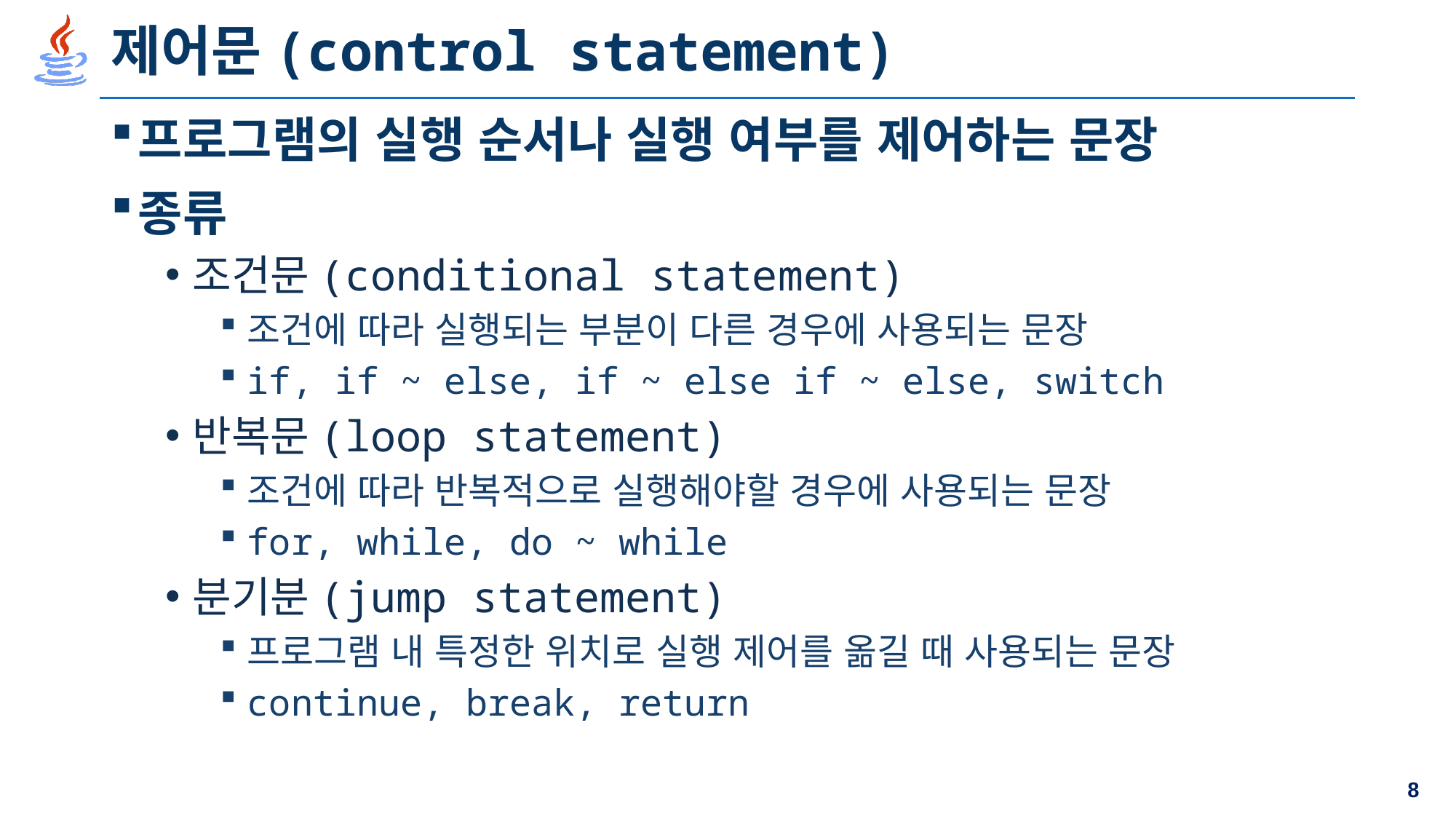

# 제어문(control statement)
프로그램의 실행 순서나 실행 여부를 제어하는 문장
종류
조건문(conditional statement)
조건에 따라 실행되는 부분이 다른 경우에 사용되는 문장
if, if ~ else, if ~ else if ~ else, switch
반복문(loop statement)
조건에 따라 반복적으로 실행해야할 경우에 사용되는 문장
for, while, do ~ while
분기분(jump statement)
프로그램 내 특정한 위치로 실행 제어를 옮길 때 사용되는 문장
continue, break, return

8